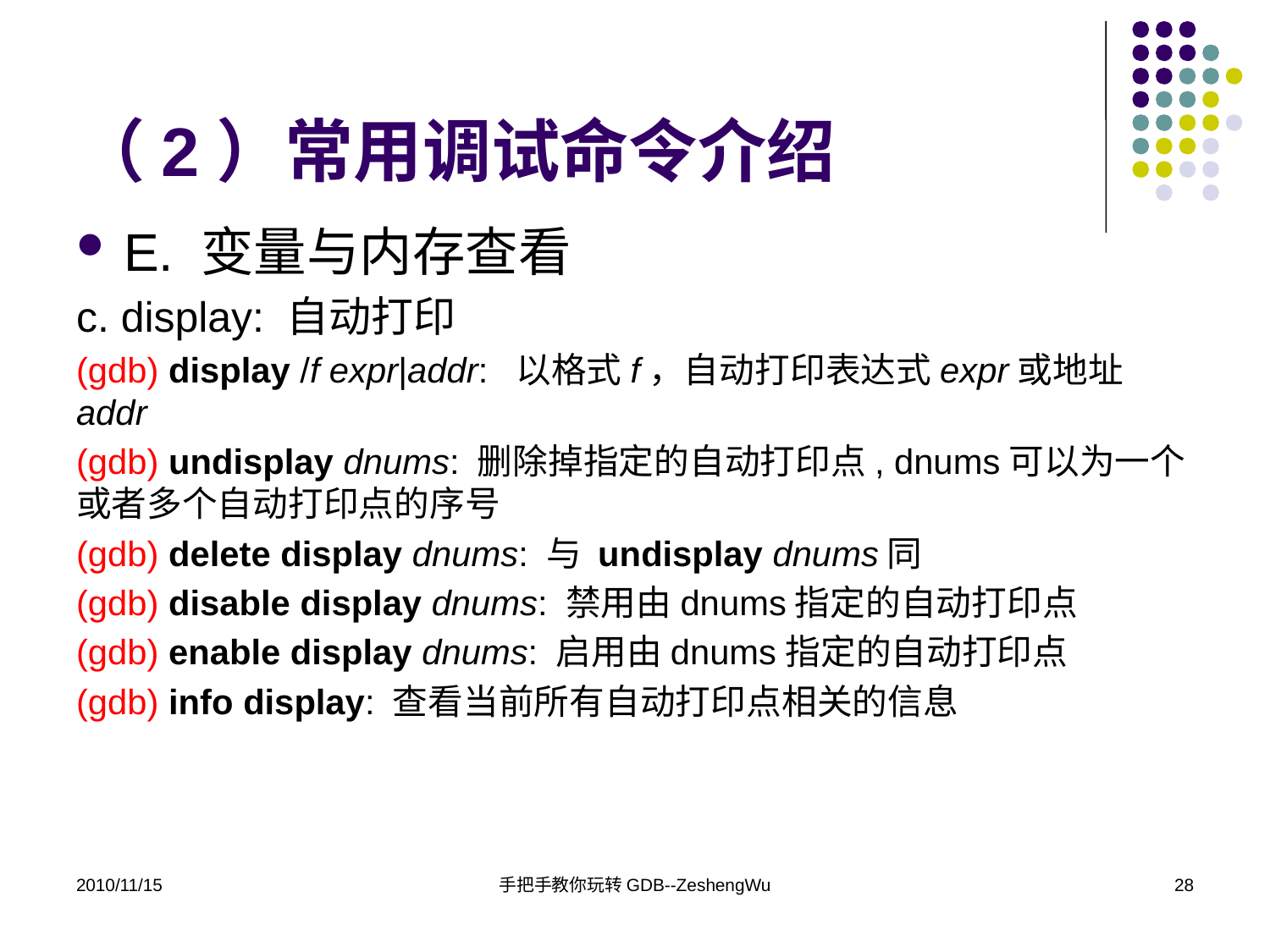

# （2）常用调试命令介绍
E. 变量与内存查看
c. display: 自动打印
(gdb) display /f expr|addr:  以格式f，自动打印表达式expr或地址addr
(gdb) undisplay dnums: 删除掉指定的自动打印点, dnums可以为一个或者多个自动打印点的序号
(gdb) delete display dnums: 与 undisplay dnums同
(gdb) disable display dnums: 禁用由dnums指定的自动打印点
(gdb) enable display dnums: 启用由dnums指定的自动打印点
(gdb) info display: 查看当前所有自动打印点相关的信息
2010/11/15
手把手教你玩转GDB--ZeshengWu
28